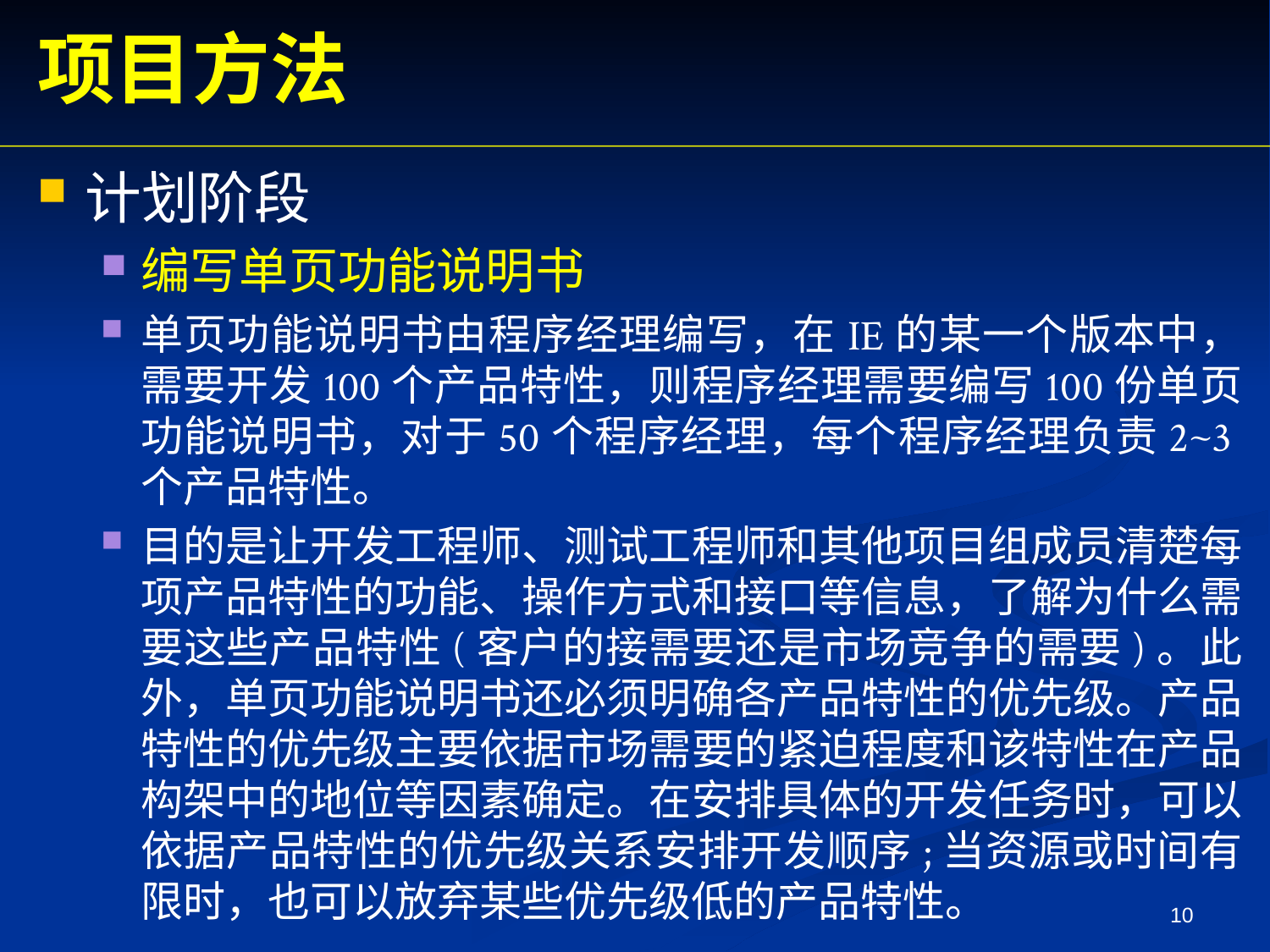

项目方法

计划阶段
编写单页功能说明书
单页功能说明书由程序经理编写，在IE的某一个版本中，需要开发100个产品特性，则程序经理需要编写100份单页功能说明书，对于50个程序经理，每个程序经理负责2~3个产品特性。
目的是让开发工程师、测试工程师和其他项目组成员清楚每项产品特性的功能、操作方式和接口等信息，了解为什么需要这些产品特性(客户的接需要还是市场竞争的需要)。此外，单页功能说明书还必须明确各产品特性的优先级。产品特性的优先级主要依据市场需要的紧迫程度和该特性在产品构架中的地位等因素确定。在安排具体的开发任务时，可以依据产品特性的优先级关系安排开发顺序;当资源或时间有限时，也可以放弃某些优先级低的产品特性。

10